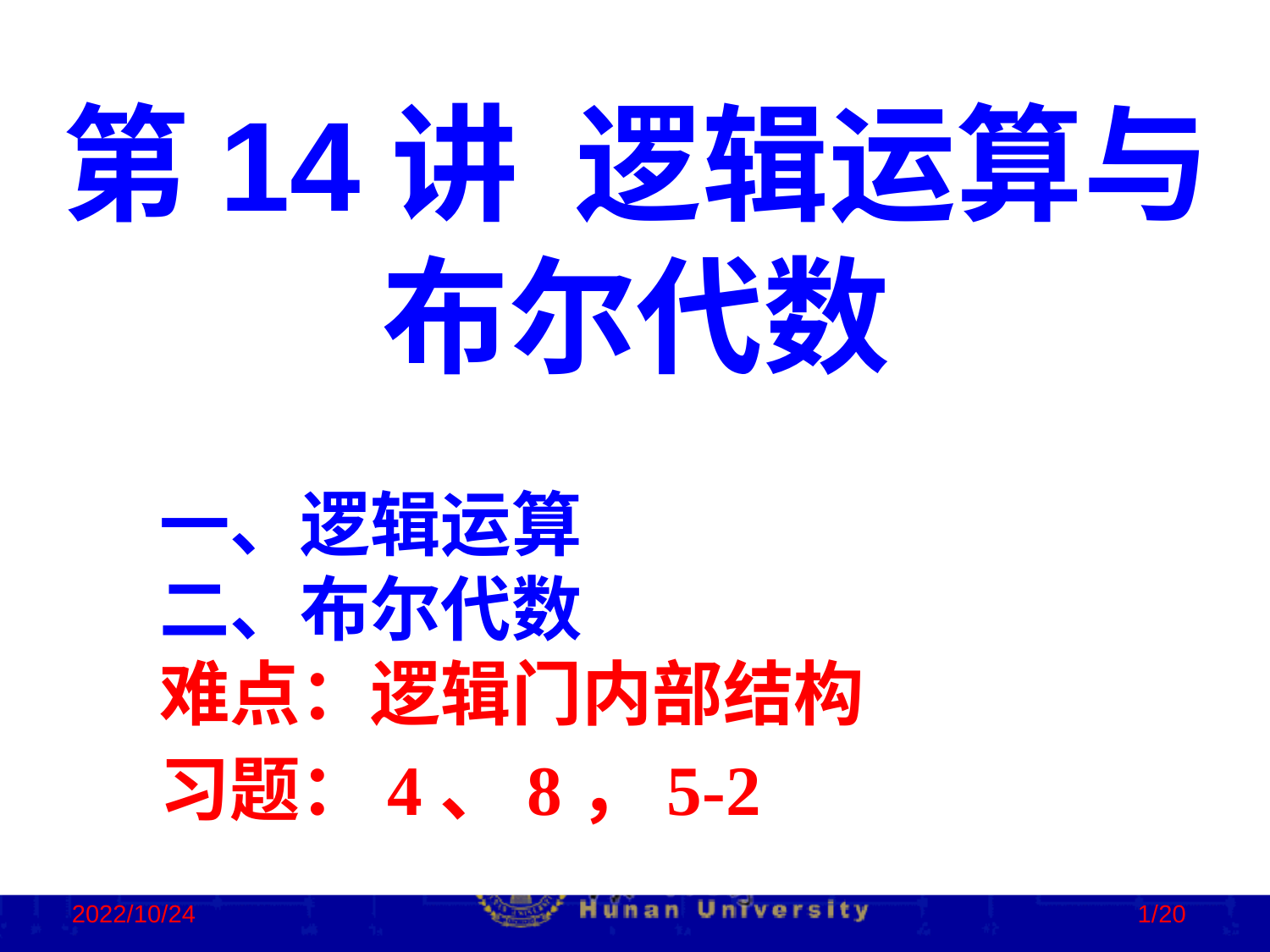

第14讲  逻辑运算与布尔代数
一、逻辑运算
二、布尔代数
难点：逻辑门内部结构
习题：4、8，5-2
2022/10/24
1/20